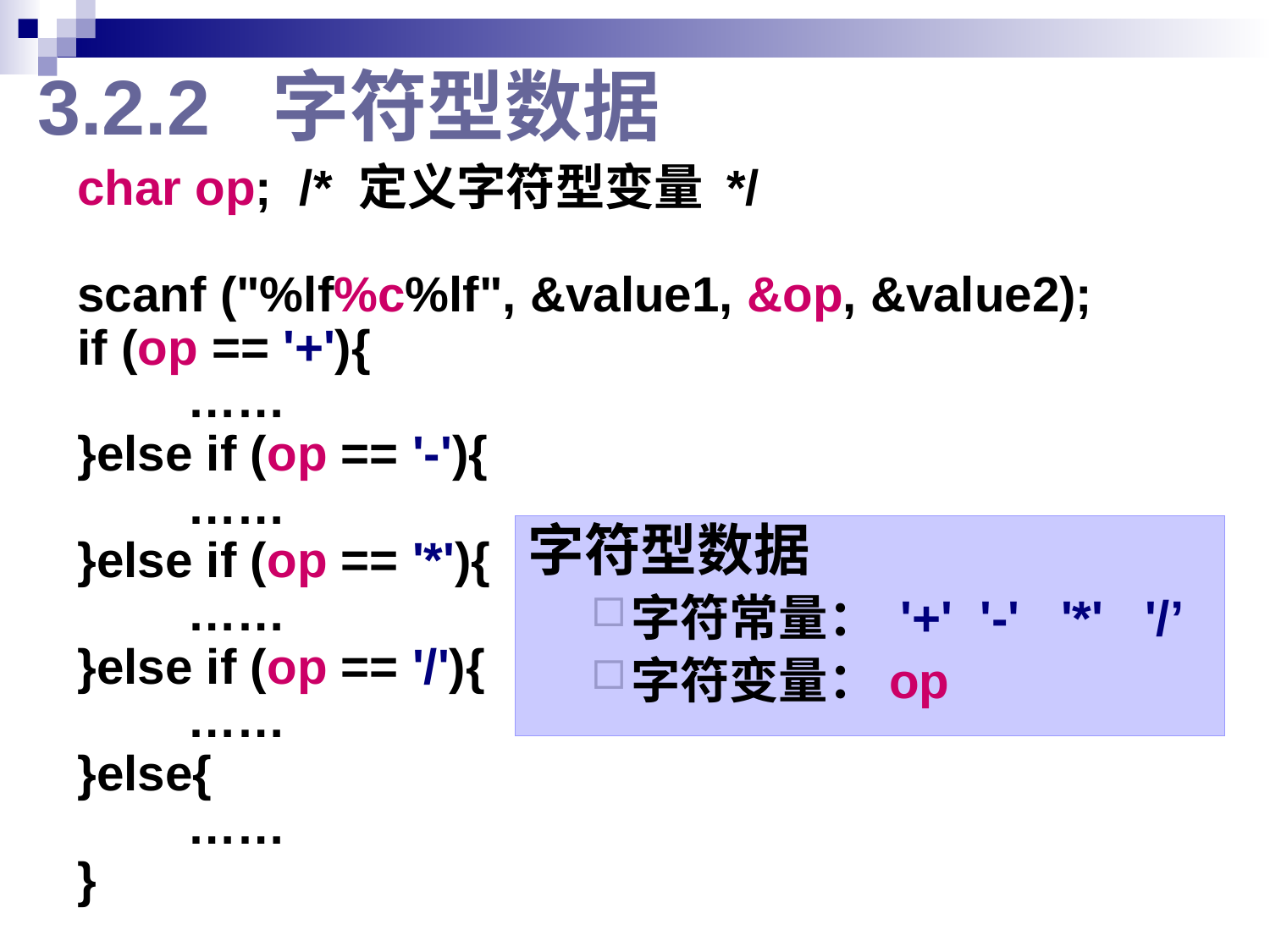

# 3.2.2  字符型数据
char op;  /* 定义字符型变量 */

scanf ("%lf%c%lf", &value1, &op, &value2);
if (op == '+'){
        ……
}else if (op == '-'){
        ……
}else if (op == '*'){
        ……
}else if (op == '/'){
        ……
}else{
        ……
}
字符型数据
字符常量： '+'  '-'   '*'   '/’
字符变量：op